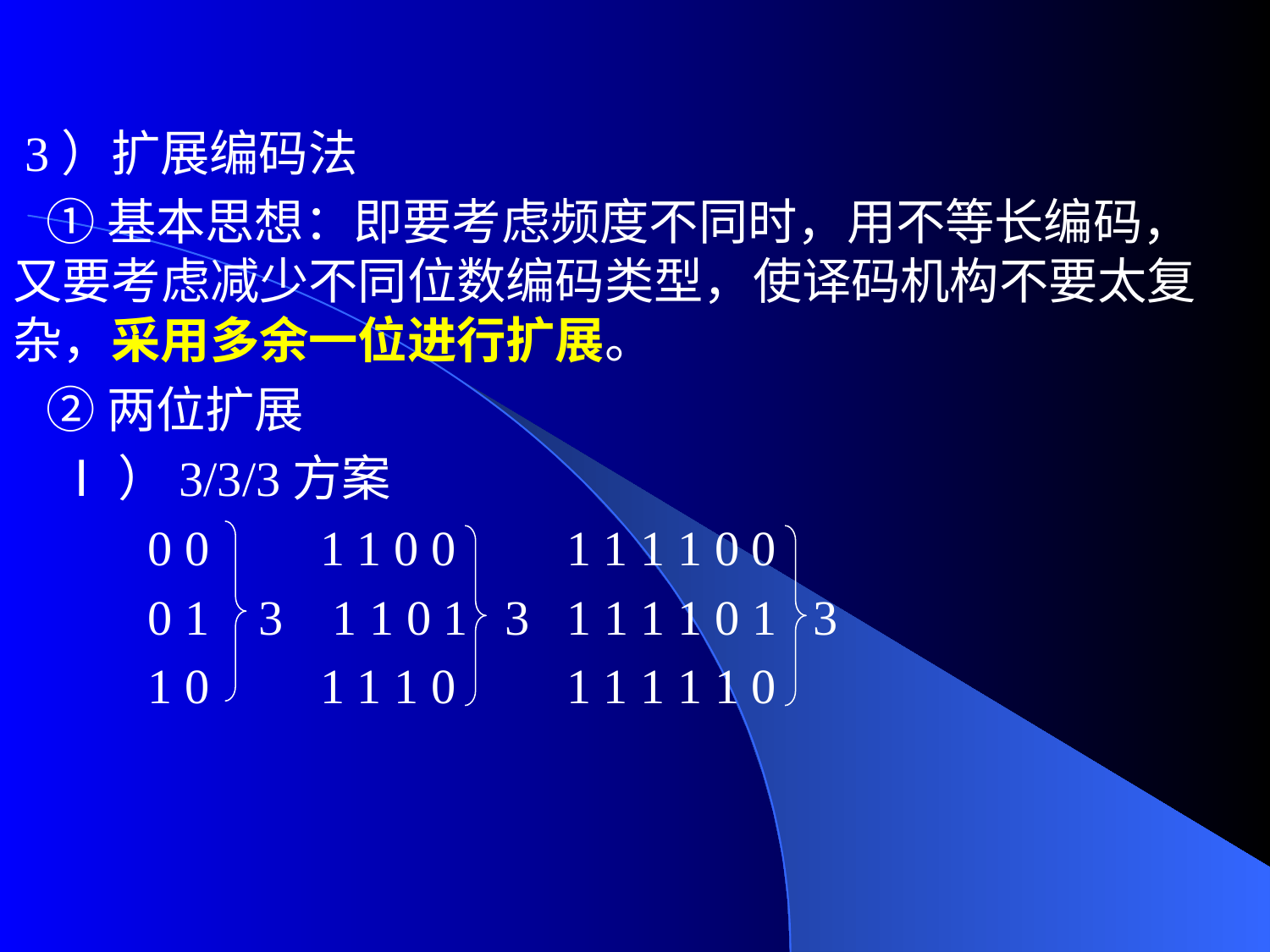

3）扩展编码法
   ①基本思想：即要考虑频度不同时，用不等长编码，又要考虑减少不同位数编码类型，使译码机构不要太复杂，采用多余一位进行扩展。
   ②两位扩展
    Ⅰ）3/3/3方案
           0 0         1 1 0 0         1 1 1 1 0 0
           0 1    3    1 1 0 1   3   1 1 1 1 0 1   3
           1 0         1 1 1 0         1 1 1 1 1 0